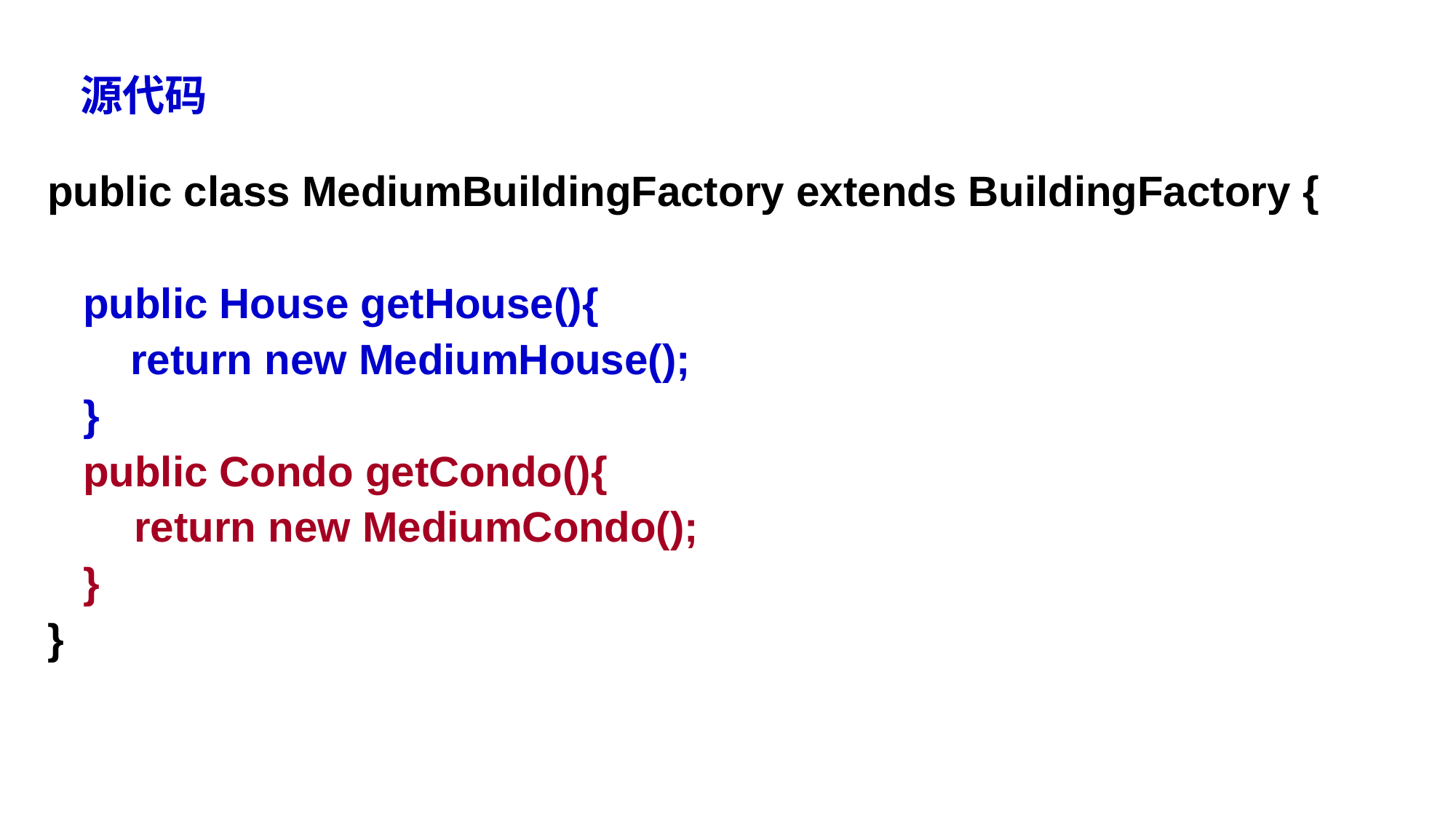

# 源代码
public class MediumBuildingFactory extends BuildingFactory {

   public House getHouse(){
       return new MediumHouse();
   }
   public Condo getCondo(){
	     return new MediumCondo();
   }
}